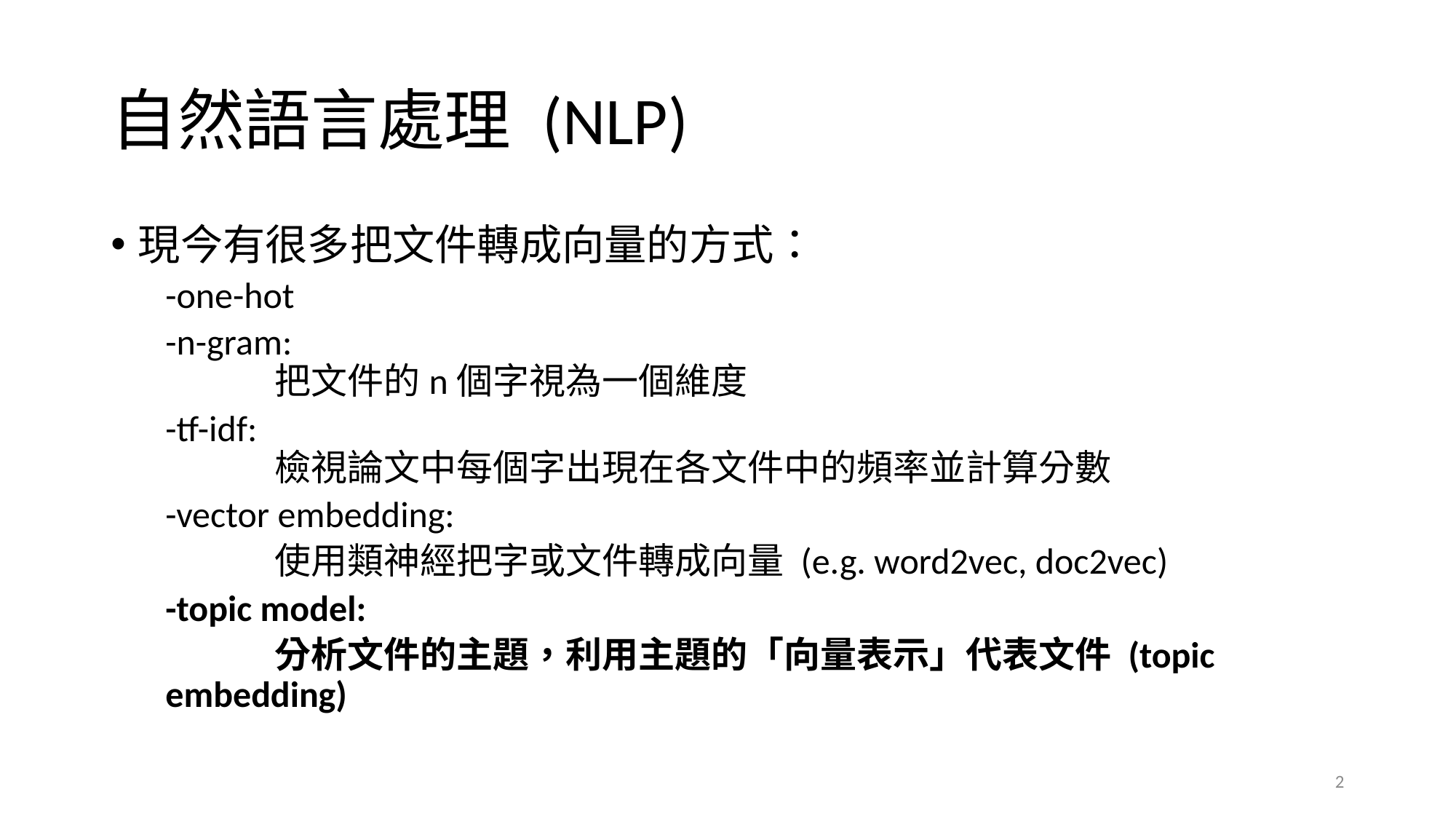

# 自然語言處理 (NLP)
現今有很多把文件轉成向量的方式：
-one-hot
-n-gram:
	把文件的n個字視為一個維度
-tf-idf:
	檢視論文中每個字出現在各文件中的頻率並計算分數
-vector embedding:
	使用類神經把字或文件轉成向量 (e.g. word2vec, doc2vec)
-topic model:
	分析文件的主題，利用主題的「向量表示」代表文件 (topic embedding)
2